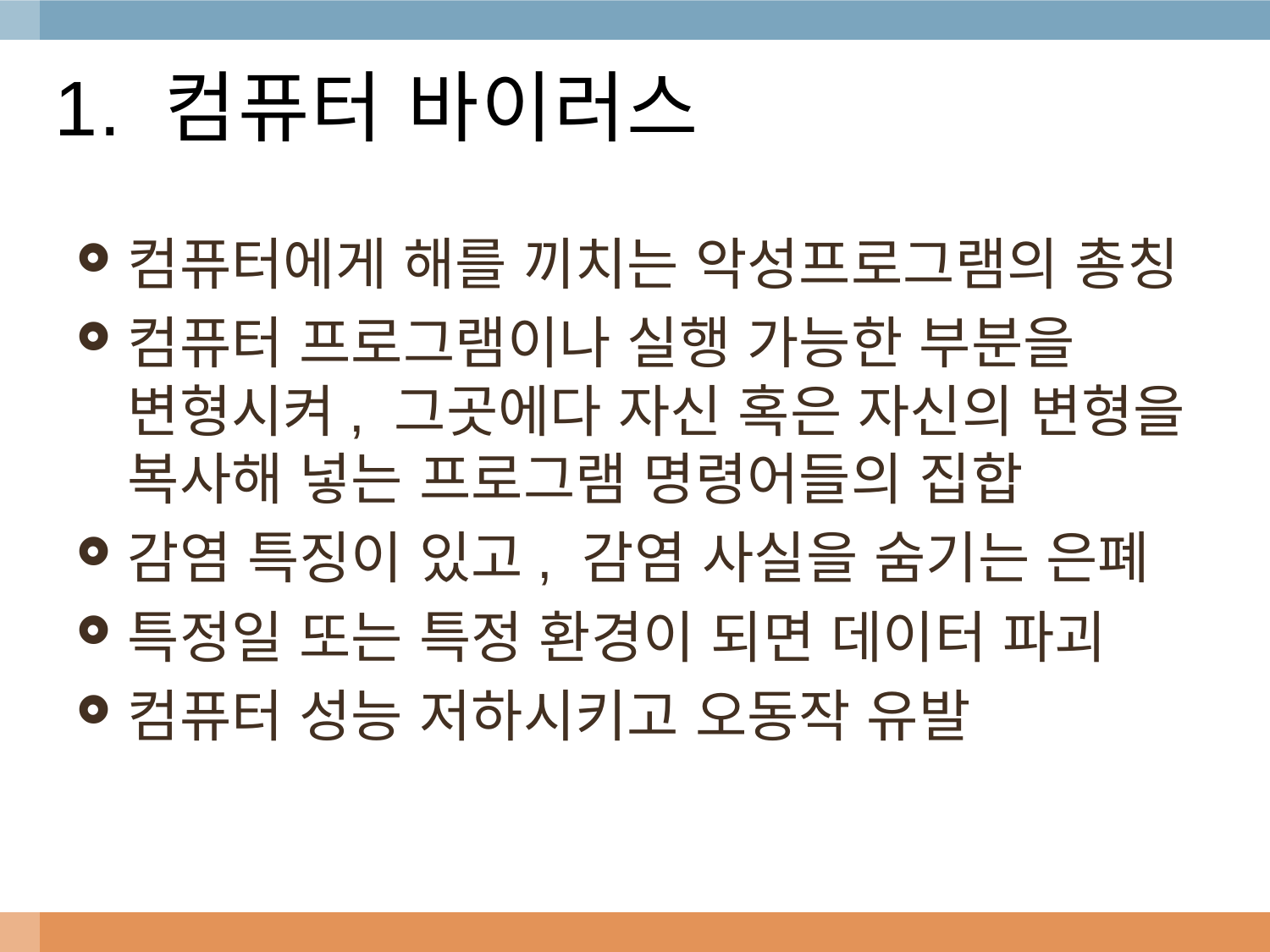

# 1. 컴퓨터 바이러스
컴퓨터에게 해를 끼치는 악성프로그램의 총칭
컴퓨터 프로그램이나 실행 가능한 부분을 변형시켜, 그곳에다 자신 혹은 자신의 변형을 복사해 넣는 프로그램 명령어들의 집합
감염 특징이 있고, 감염 사실을 숨기는 은폐
특정일 또는 특정 환경이 되면 데이터 파괴
컴퓨터 성능 저하시키고 오동작 유발